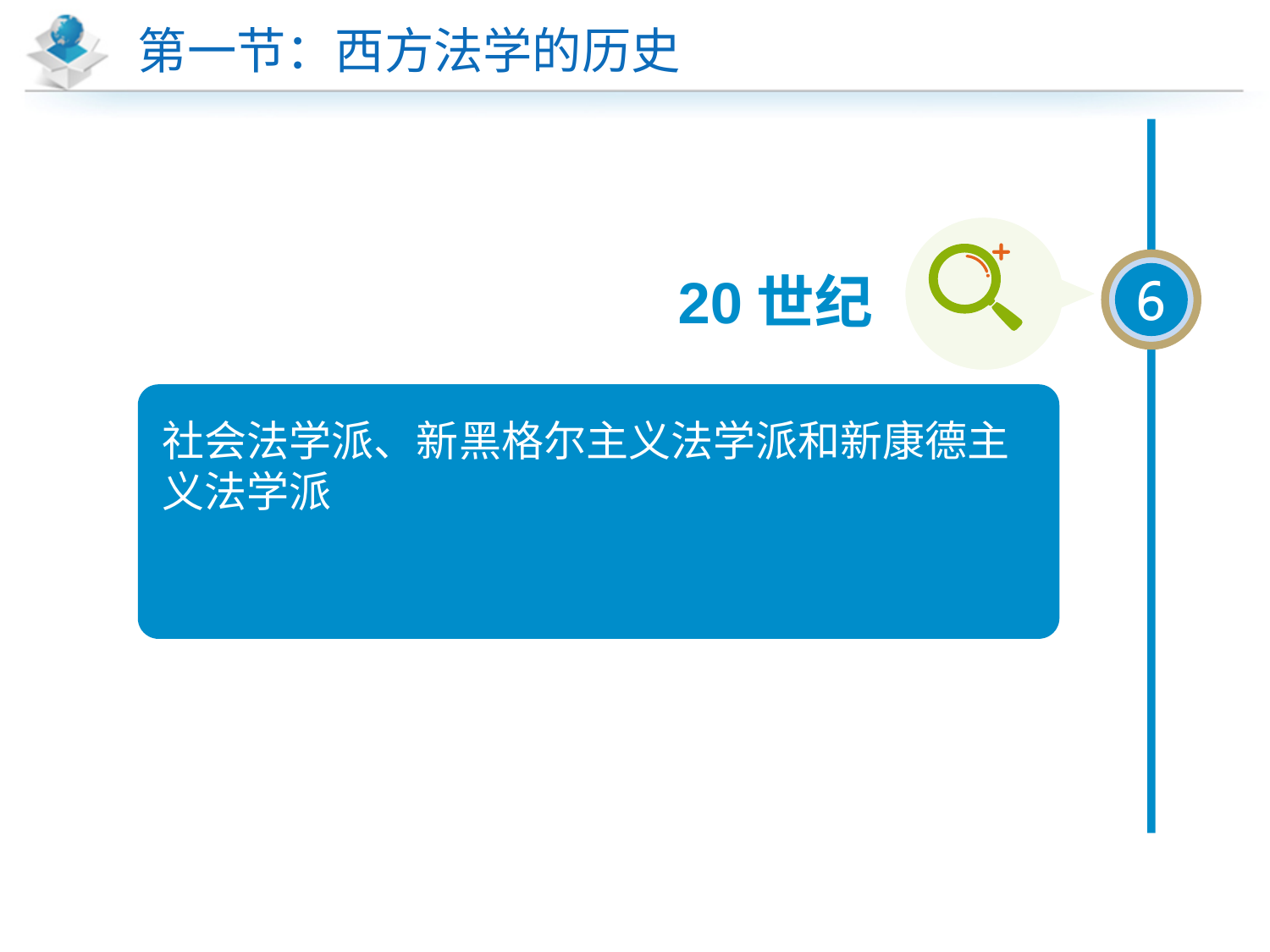

# 第一节：西方法学的历史

20世纪
6

社会法学派、新黑格尔主义法学派和新康德主义法学派